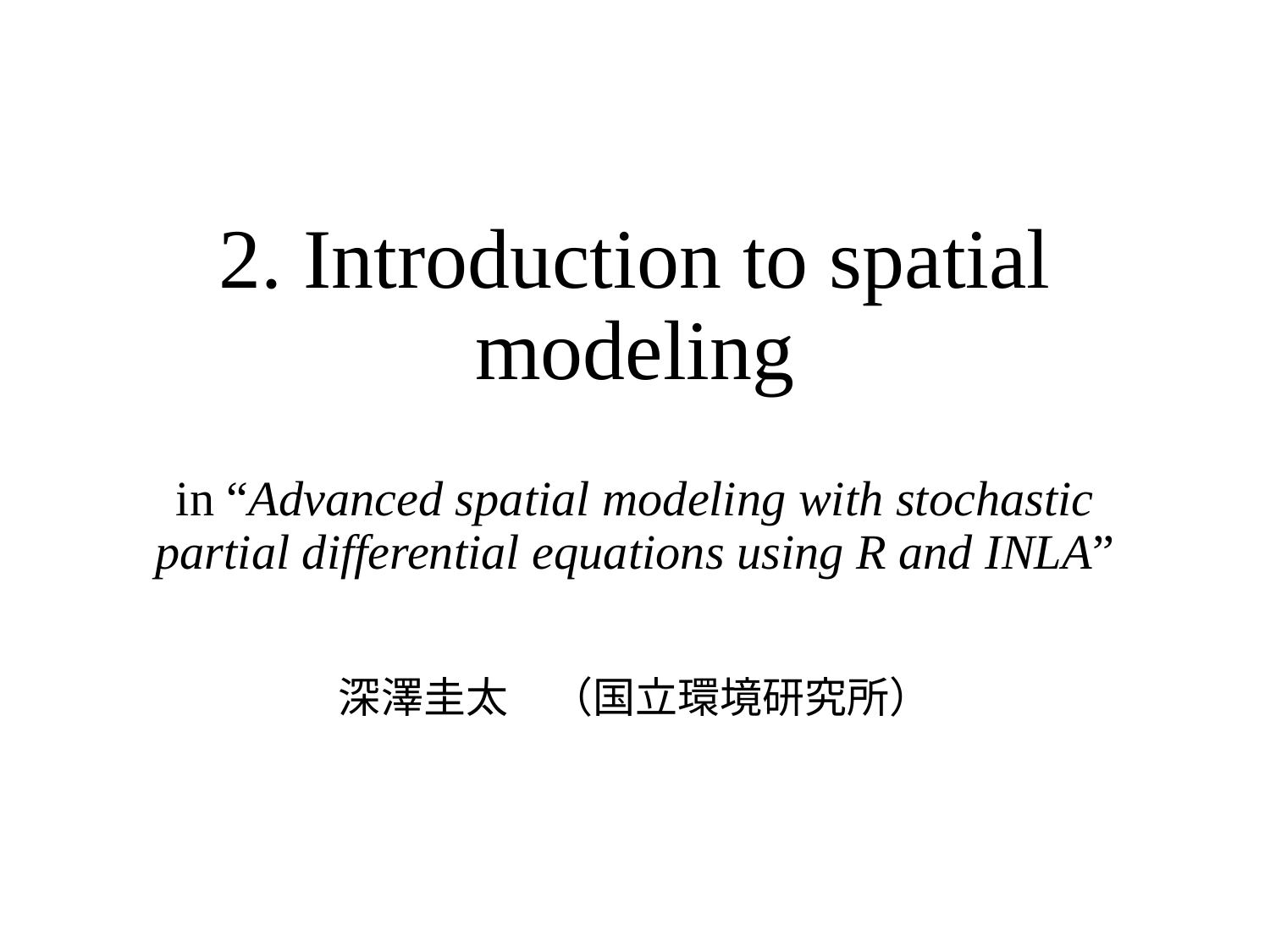

# 2. Introduction to spatial modeling in “Advanced spatial modeling with stochastic partial differential equations using R and INLA”
深澤圭太　（国立環境研究所）